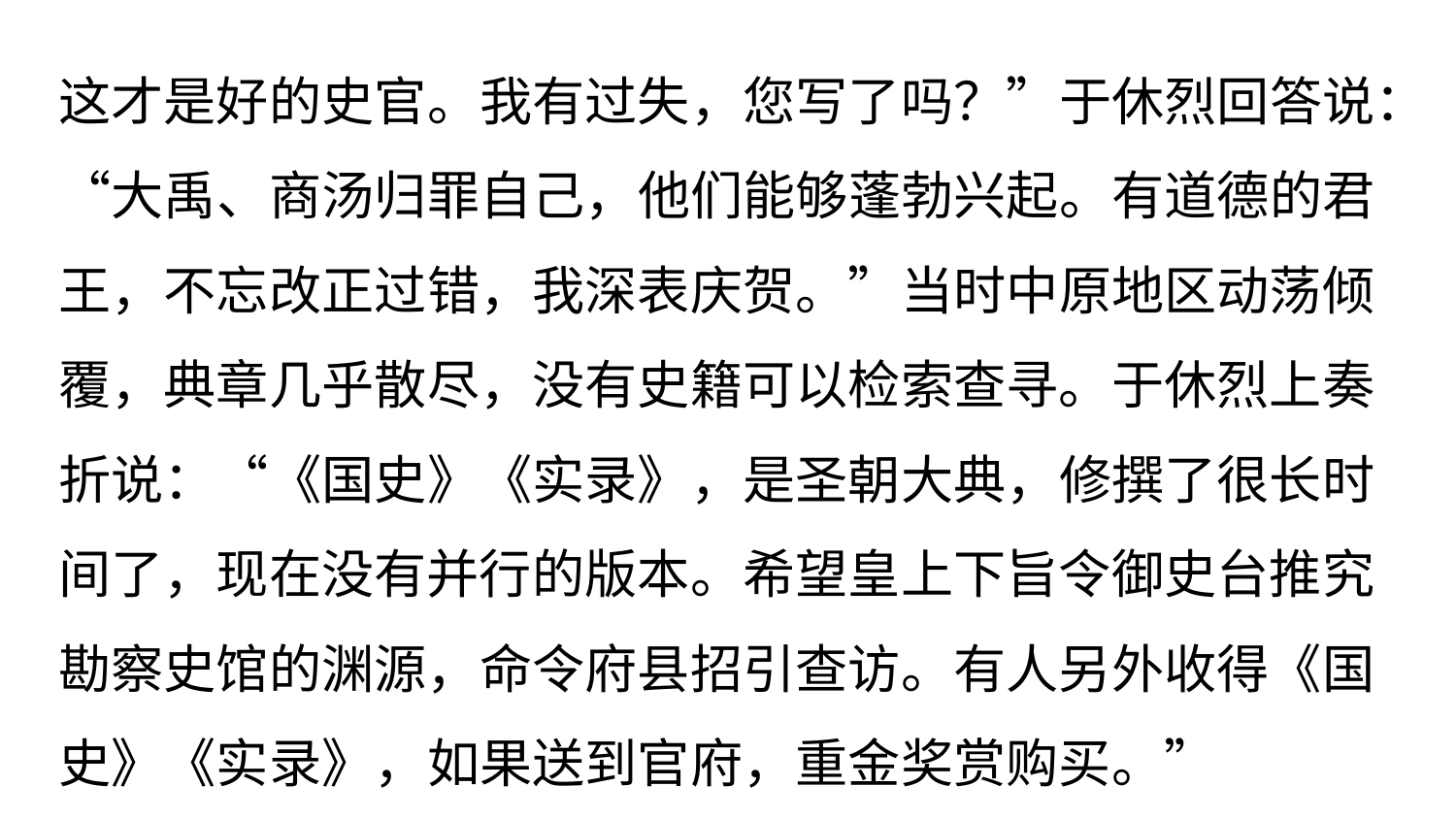

这才是好的史官。我有过失，您写了吗？”于休烈回答说：“大禹、商汤归罪自己，他们能够蓬勃兴起。有道德的君王，不忘改正过错，我深表庆贺。”当时中原地区动荡倾覆，典章几乎散尽，没有史籍可以检索查寻。于休烈上奏折说：“《国史》《实录》，是圣朝大典，修撰了很长时间了，现在没有并行的版本。希望皇上下旨令御史台推究勘察史馆的渊源，命令府县招引查访。有人另外收得《国史》《实录》，如果送到官府，重金奖赏购买。”